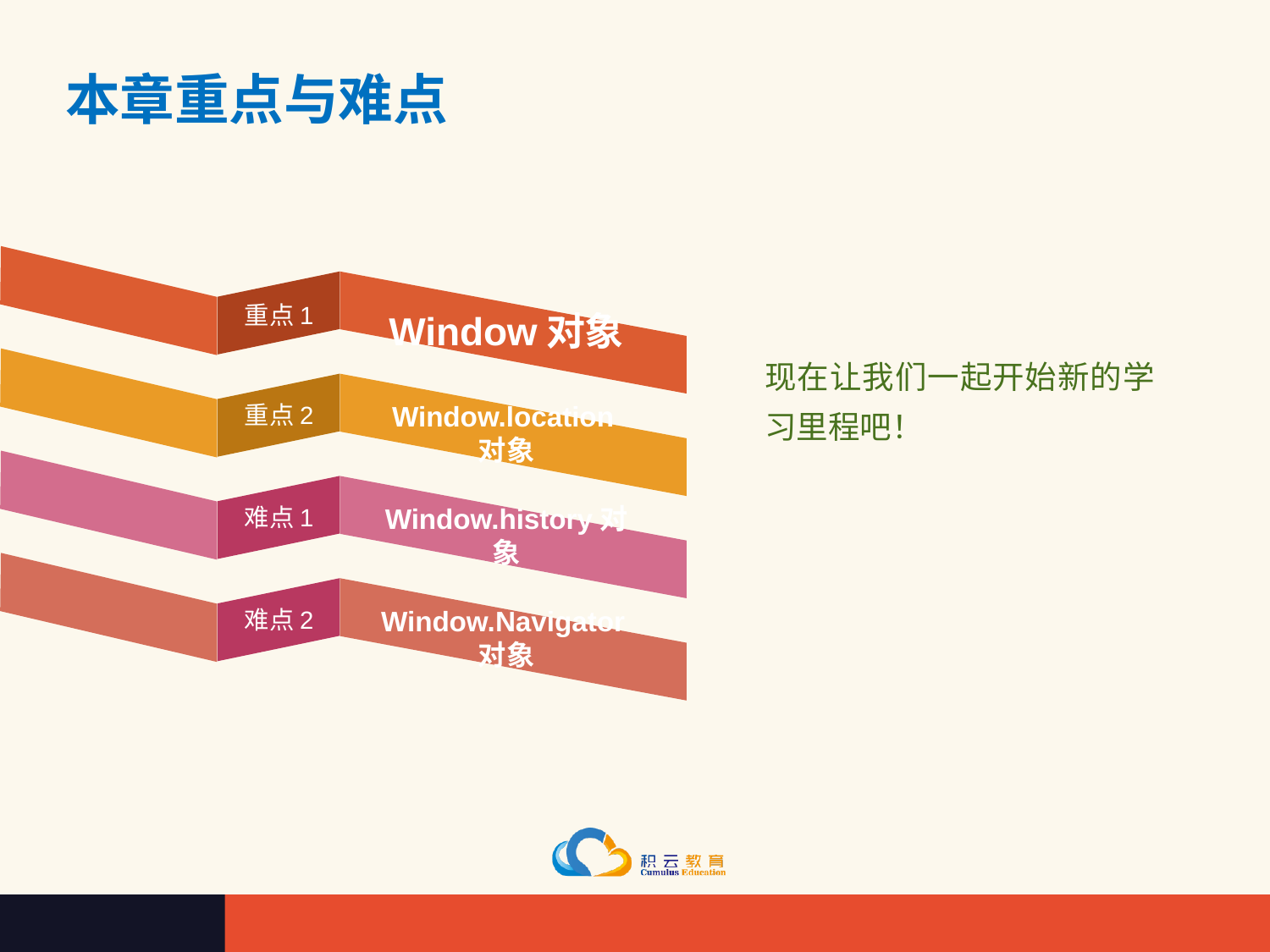

# 本章重点与难点

重点1
Window对象
现在让我们一起开始新的学习里程吧！

重点2
Window.location对象

Window.history对象
难点1

难点2
Window.Navigator对象